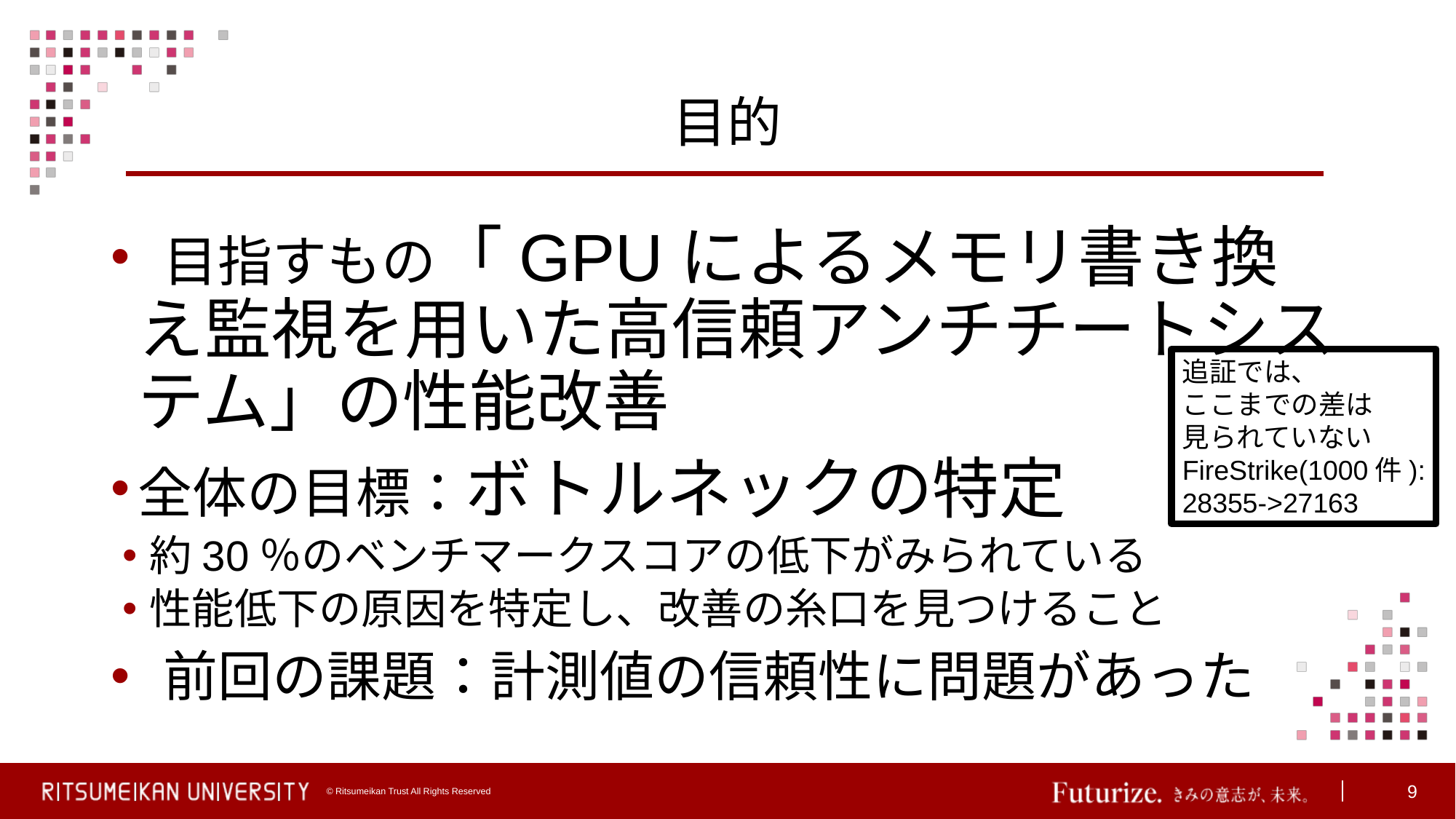

# 目的
 目指すもの「GPUによるメモリ書き換え監視を用いた高信頼アンチチートシステム」の性能改善
全体の目標：ボトルネックの特定
約30％のベンチマークスコアの低下がみられている
性能低下の原因を特定し、改善の糸口を見つけること
 前回の課題：計測値の信頼性に問題があった
追証では、
ここまでの差は
見られていない
FireStrike(1000件):
28355->27163